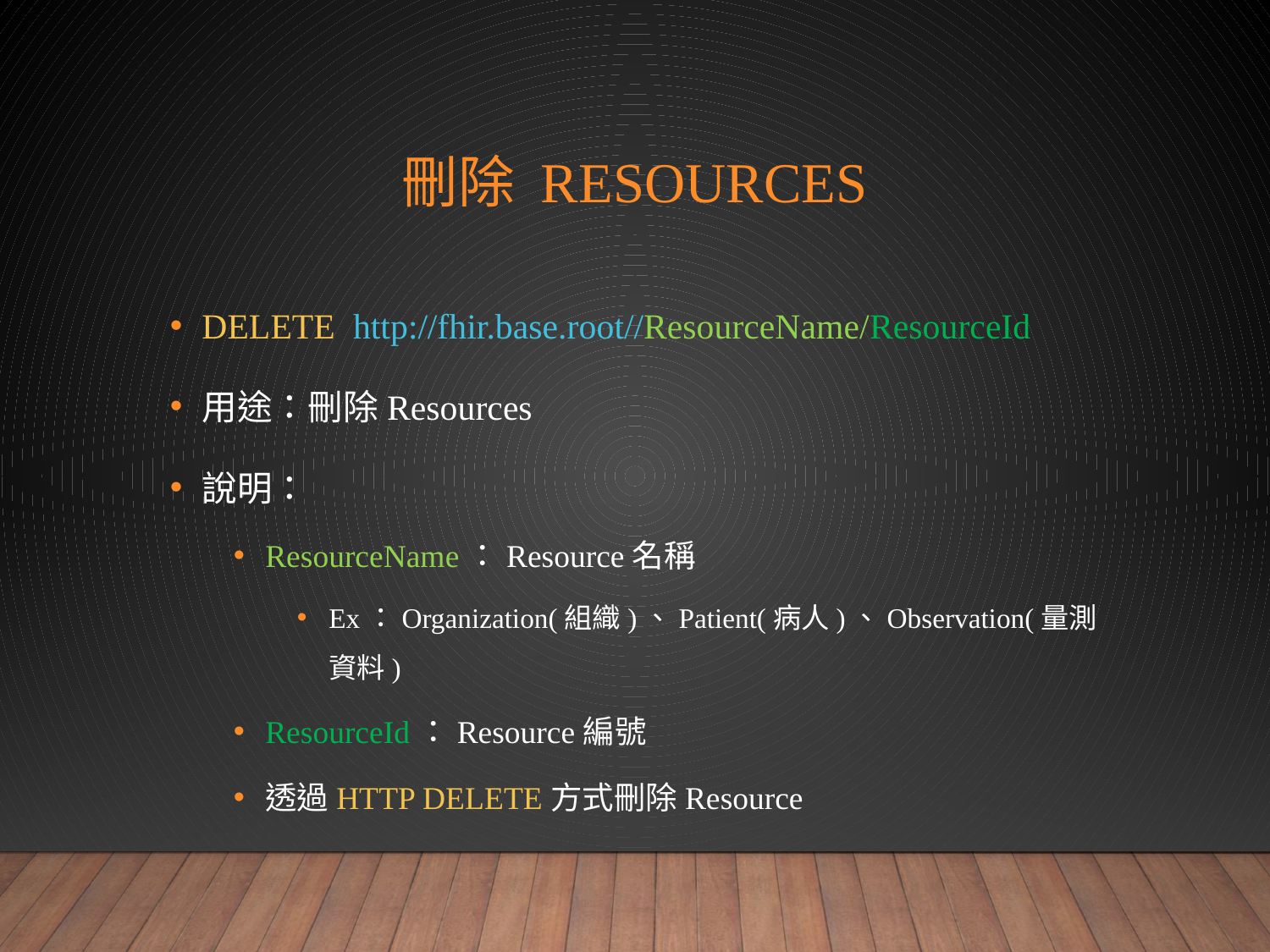

# 刪除 resources
DELETE  http://fhir.base.root//ResourceName/ResourceId
用途：刪除Resources
說明：
ResourceName：Resource名稱
Ex：Organization(組織)、Patient(病人)、Observation(量測資料)
ResourceId：Resource編號
透過HTTP DELETE方式刪除Resource